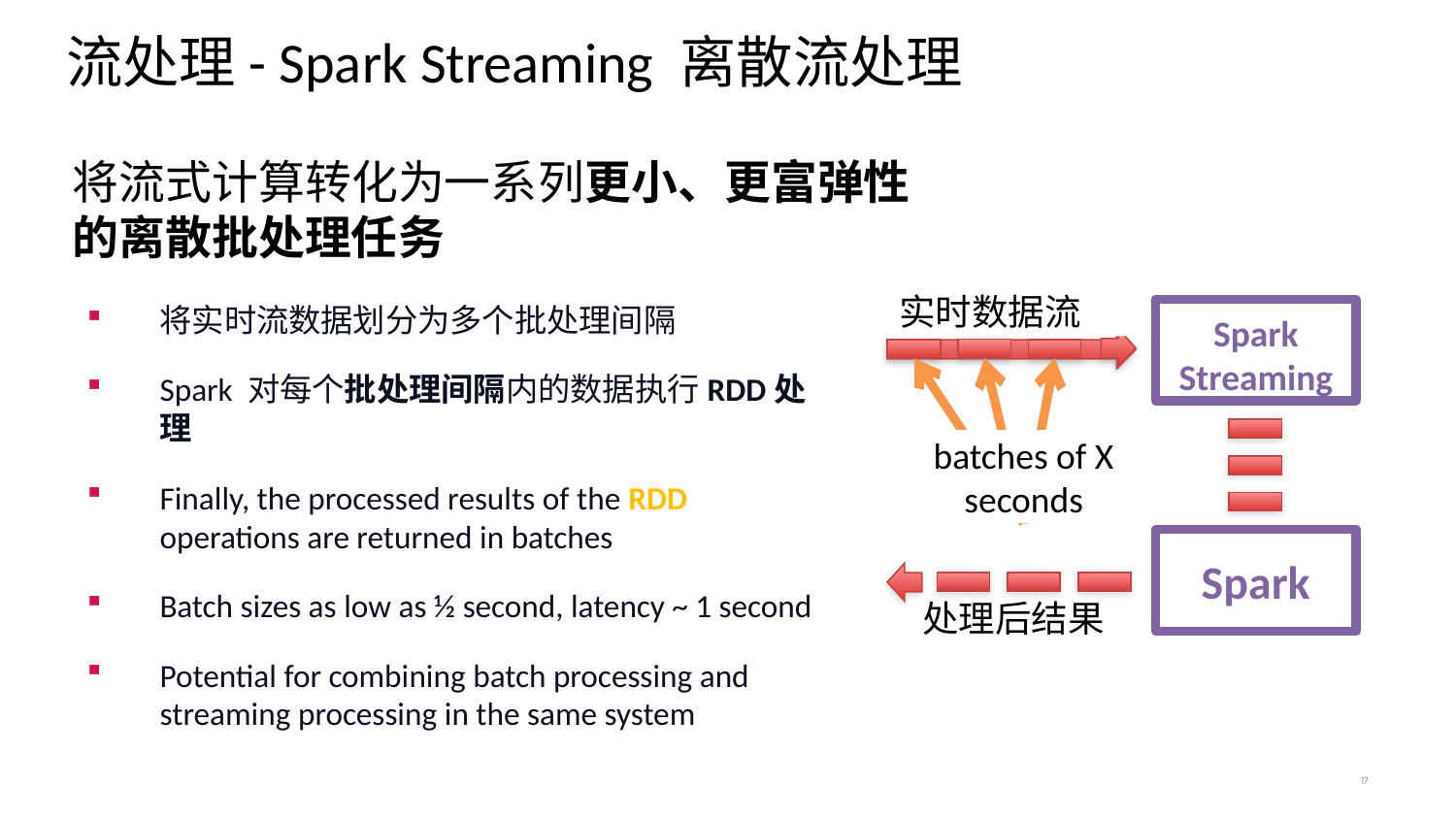

# 流处理- Spark Streaming 离散流处理
将流式计算转化为一系列更小、更富弹性的离散批处理任务
实时数据流
Spark
Streaming
将实时流数据划分为多个批处理间隔
Spark 对每个批处理间隔内的数据执行RDD处理
Finally, the processed results of the RDD operations are returned in batches
Batch sizes as low as ½ second, latency ~ 1 second
Potential for combining batch processing and streaming processing in the same system

batches of X seconds
Spark

处理后结果
17